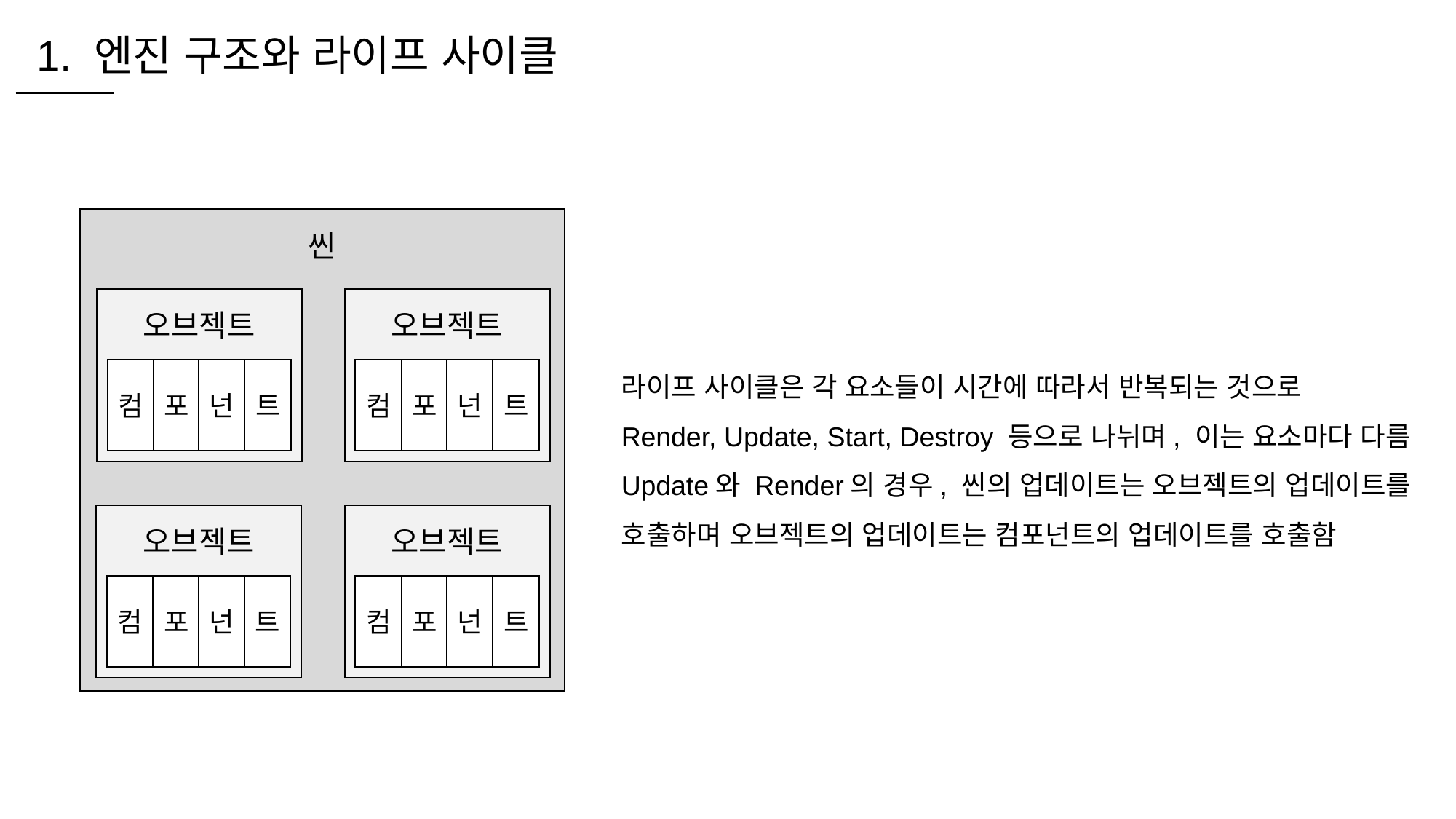

1. 엔진 구조와 라이프 사이클

씬

오브젝트
트
넌
포
컴

오브젝트
트
넌
포
컴

오브젝트
트
넌
포
컴

오브젝트
트
넌
포
컴
라이프 사이클은 각 요소들이 시간에 따라서 반복되는 것으로
Render, Update, Start, Destroy 등으로 나뉘며, 이는 요소마다 다름
Update와 Render의 경우, 씬의 업데이트는 오브젝트의 업데이트를
호출하며 오브젝트의 업데이트는 컴포넌트의 업데이트를 호출함